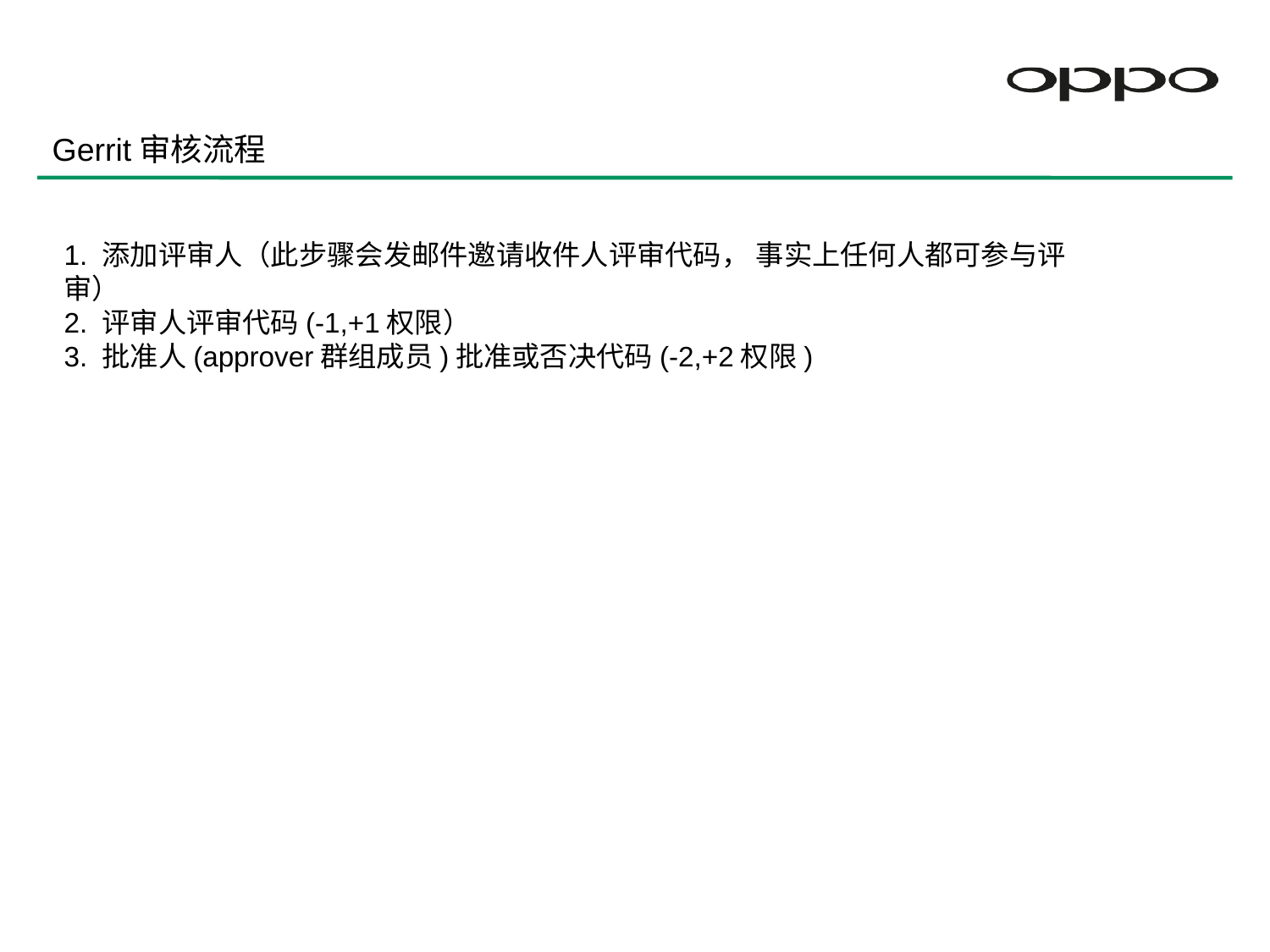

Gerrit审核流程

1. 添加评审人（此步骤会发邮件邀请收件人评审代码， 事实上任何人都可参与评审）
2. 评审人评审代码(-1,+1权限）
3. 批准人(approver群组成员)批准或否决代码(-2,+2权限)